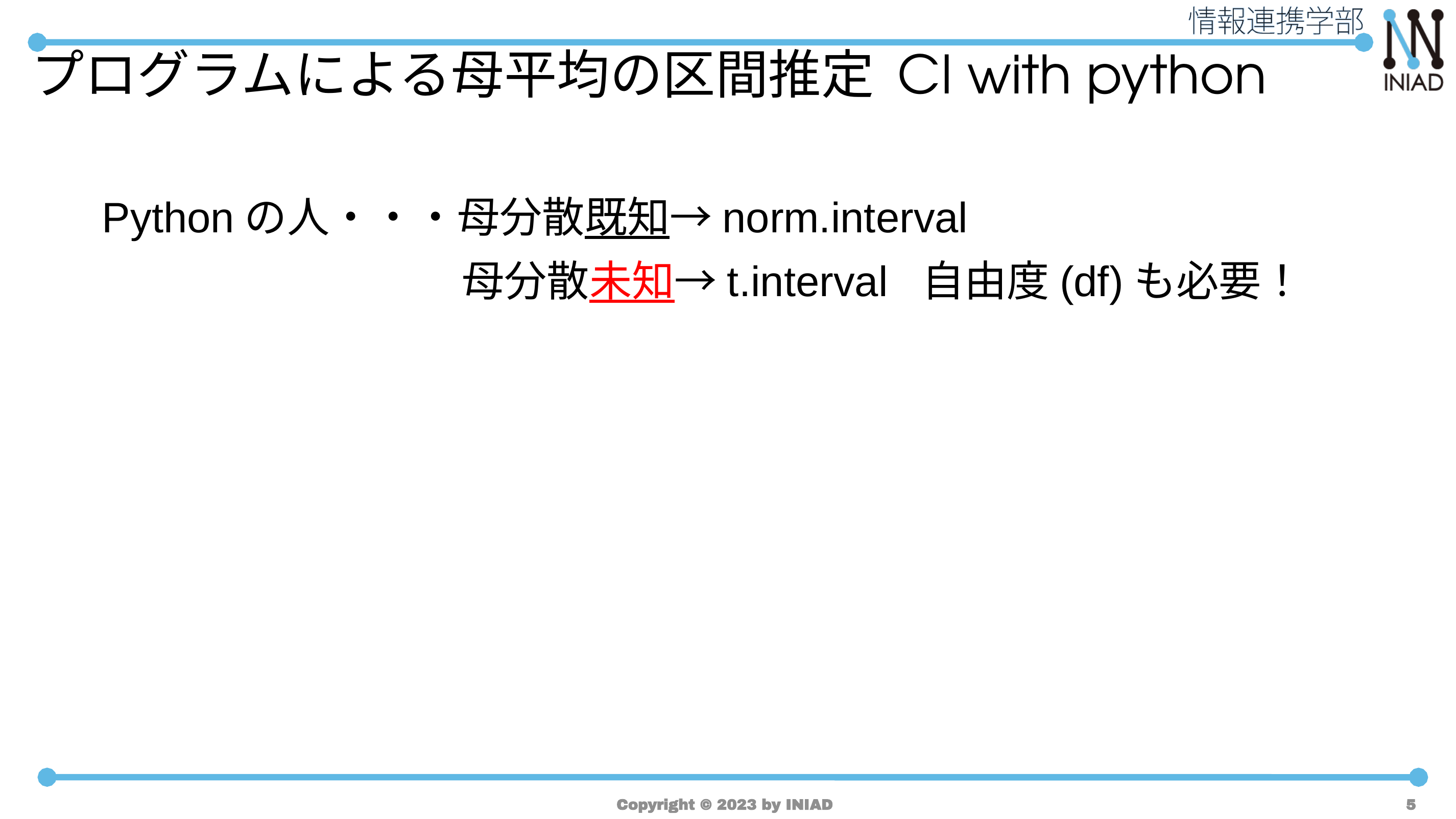

# プログラムによる母平均の区間推定 CI with python
Pythonの人・・・母分散既知→norm.interval
 　　　　　　　　母分散未知→t.interval  自由度(df)も必要！

Copyright © 2023 by INIAD
5